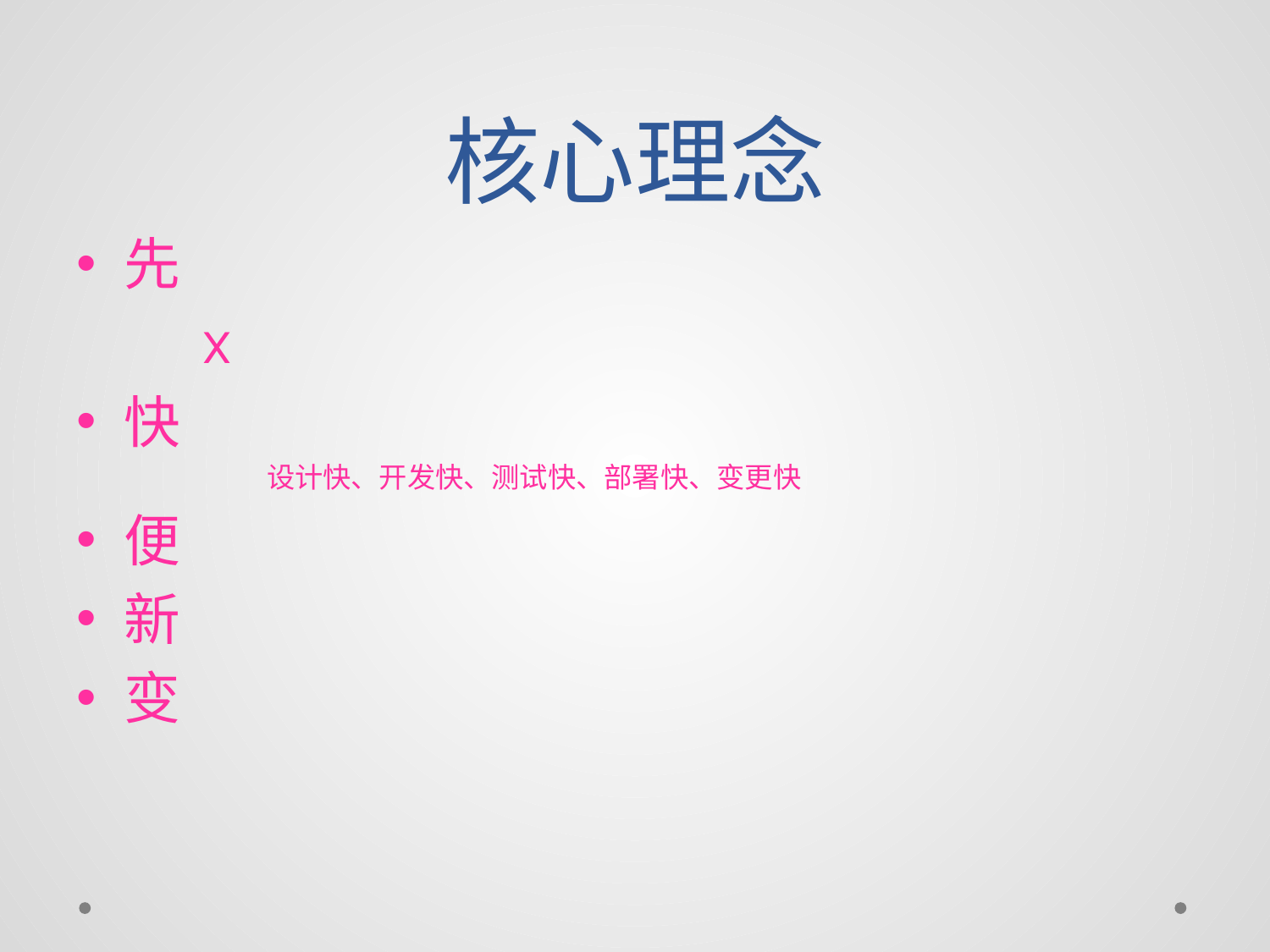

# 核心理念
先
	x
快
	设计快、开发快、测试快、部署快、变更快
便
新
变